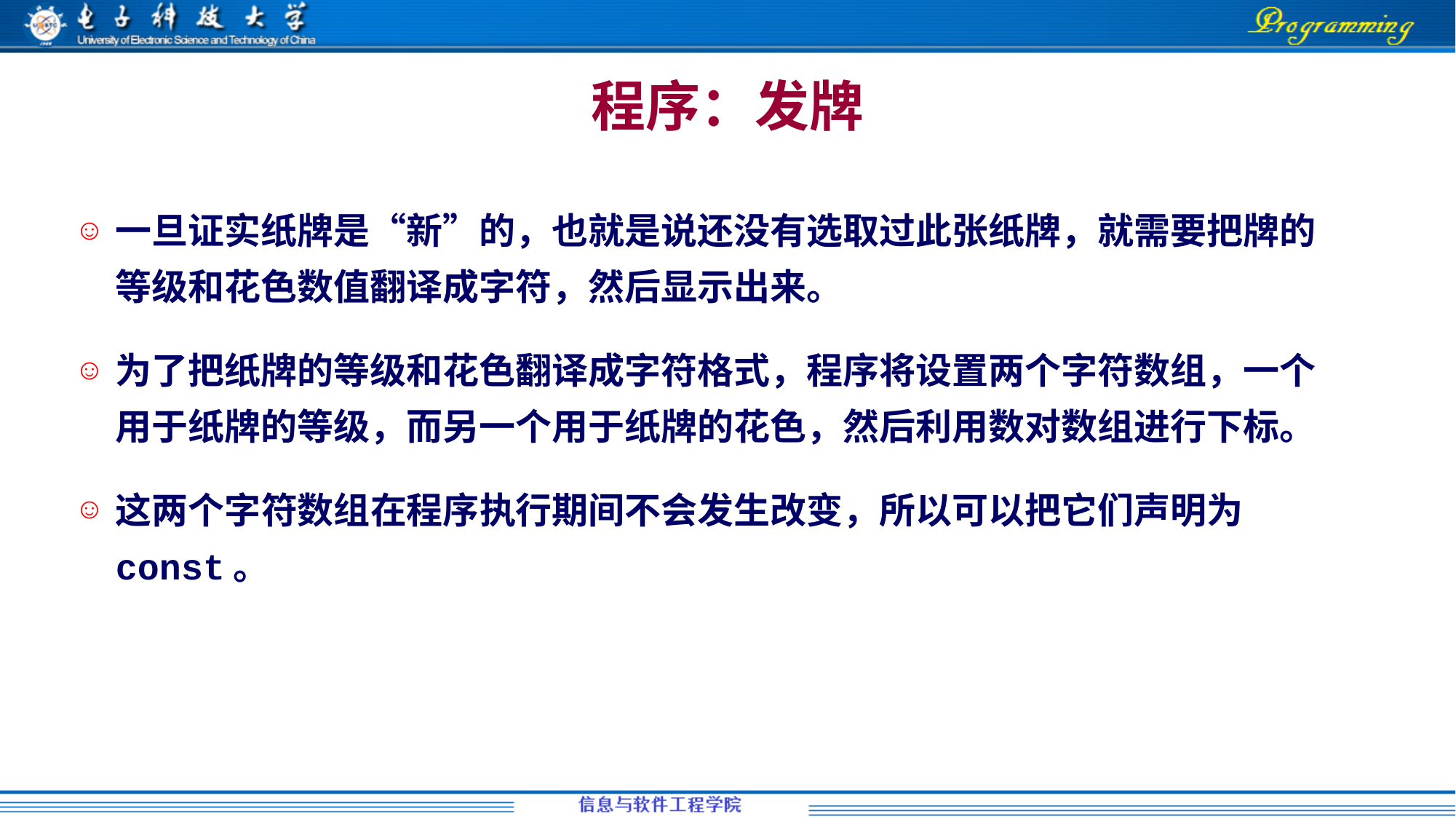

程序：发牌
一旦证实纸牌是“新”的，也就是说还没有选取过此张纸牌，就需要把牌的等级和花色数值翻译成字符，然后显示出来。
为了把纸牌的等级和花色翻译成字符格式，程序将设置两个字符数组，一个用于纸牌的等级，而另一个用于纸牌的花色，然后利用数对数组进行下标。
这两个字符数组在程序执行期间不会发生改变，所以可以把它们声明为const。